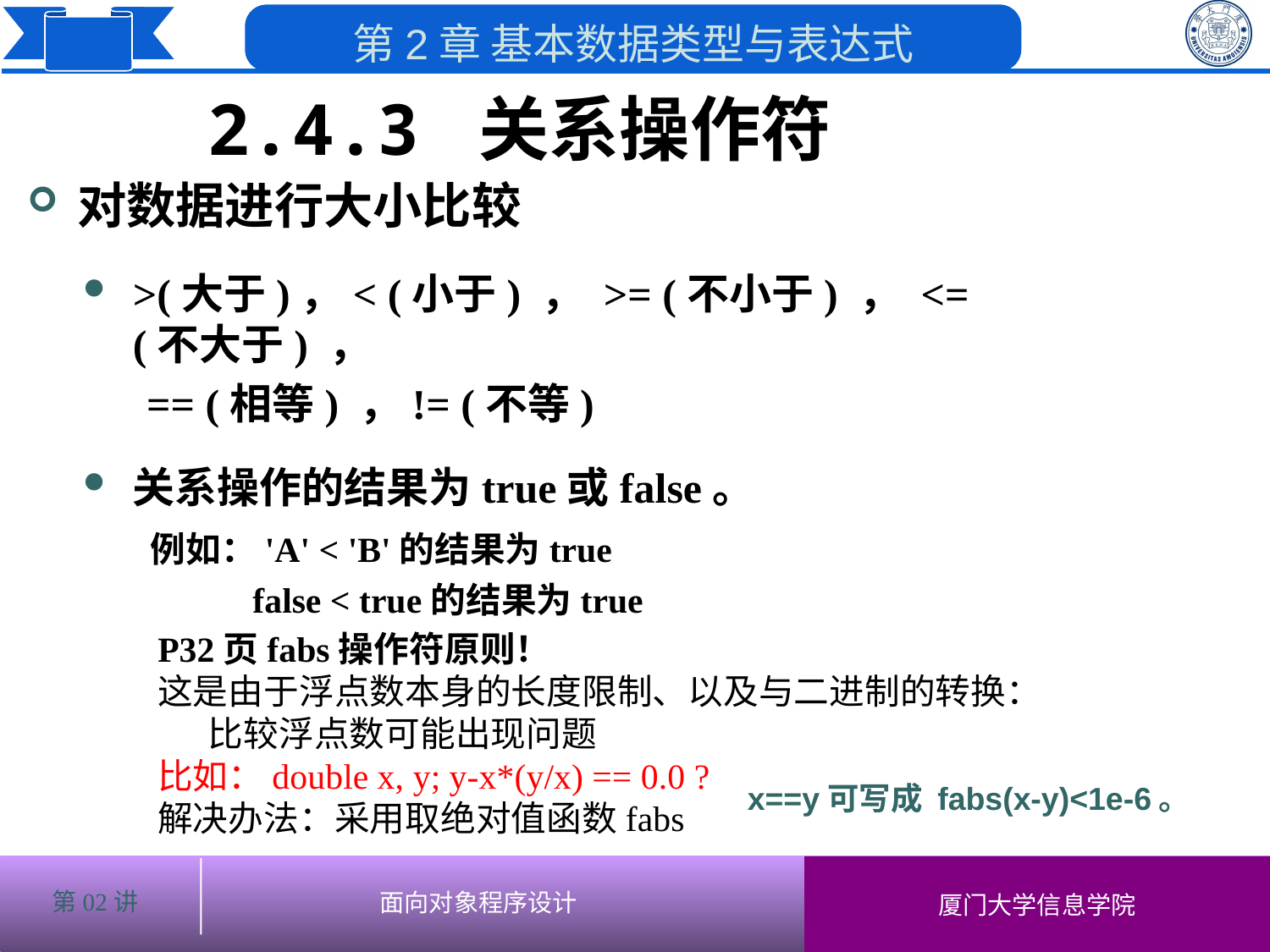

# 2.4.3 关系操作符
对数据进行大小比较

>(大于)，< (小于) ， >= (不小于) ， <= (不大于) ，
      == (相等) ，!= (不等)

关系操作的结果为true或false。
      例如：'A' < 'B'的结果为true
 	     false < true的结果为true
P32页fabs操作符原则！
这是由于浮点数本身的长度限制、以及与二进制的转换：比较浮点数可能出现问题
比如：double x, y; y-x*(y/x) == 0.0 ?
解决办法：采用取绝对值函数fabs

x==y可写成 fabs(x-y)<1e-6。
31